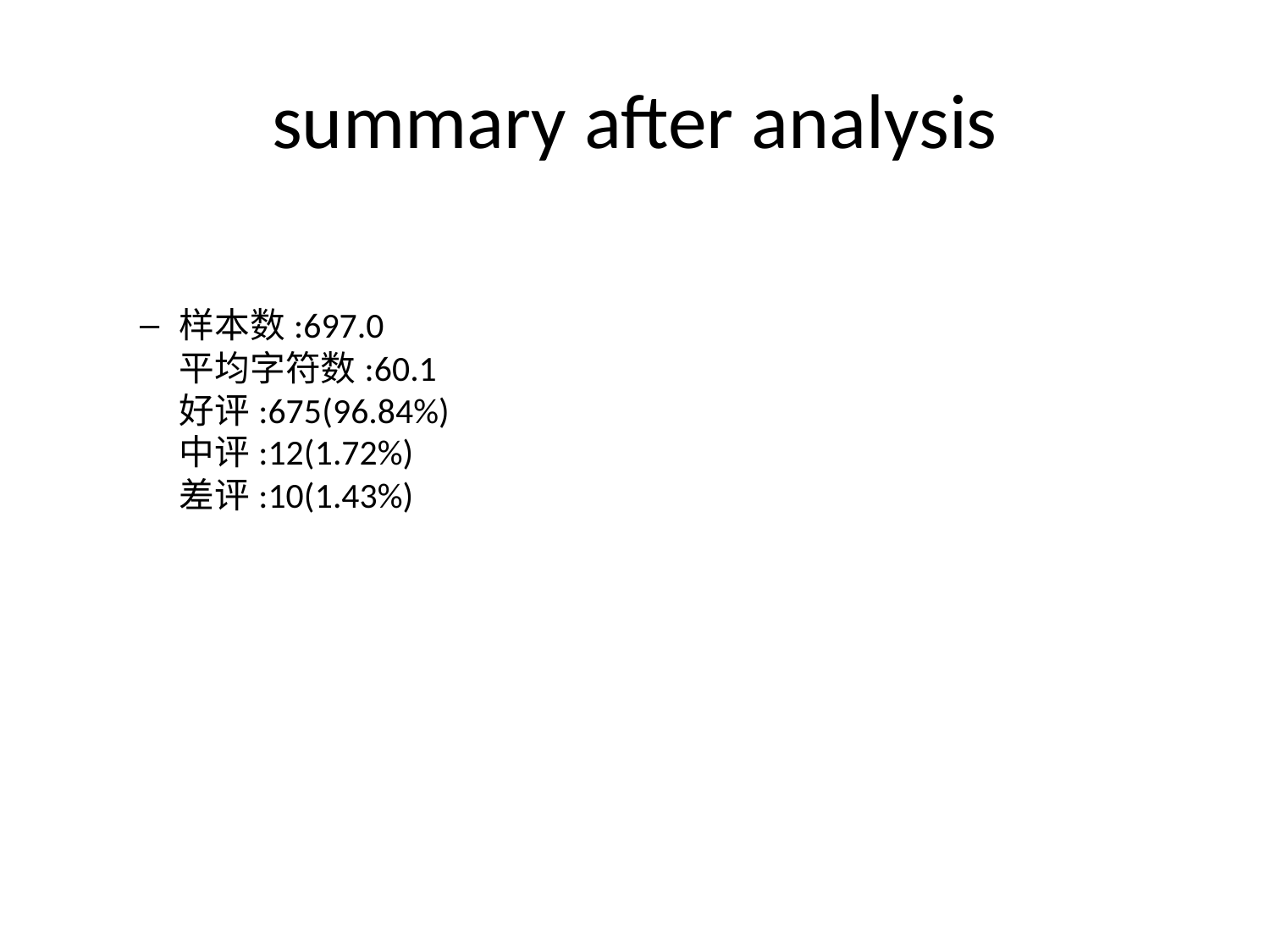

# summary after analysis

样本数:697.0
平均字符数:60.1
好评:675(96.84%)
中评:12(1.72%)
差评:10(1.43%)